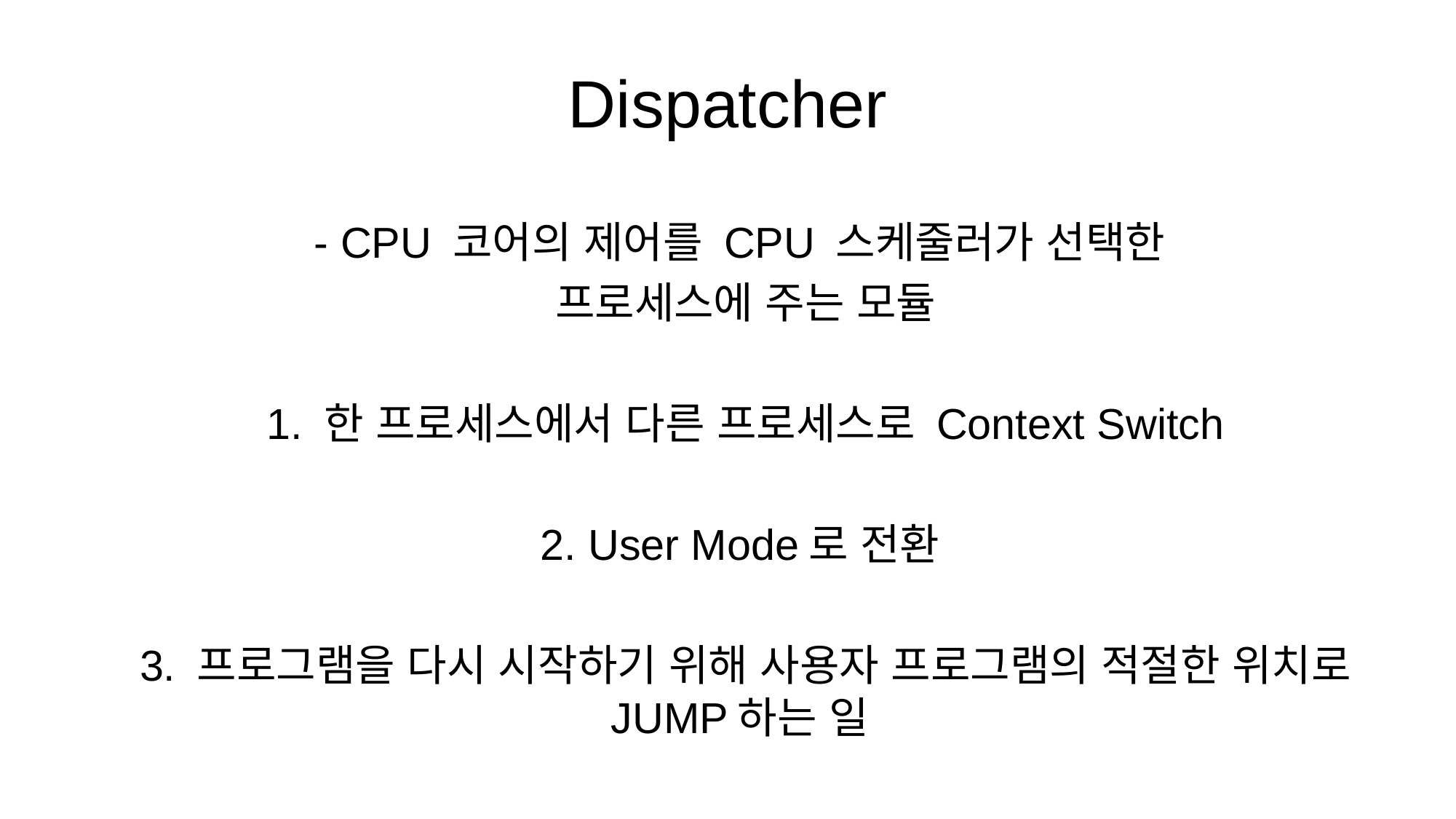

# Dispatcher

- CPU 코어의 제어를 CPU 스케줄러가 선택한
프로세스에 주는 모듈

1. 한 프로세스에서 다른 프로세스로 Context Switch

2. User Mode로 전환

3. 프로그램을 다시 시작하기 위해 사용자 프로그램의 적절한 위치로 JUMP하는 일